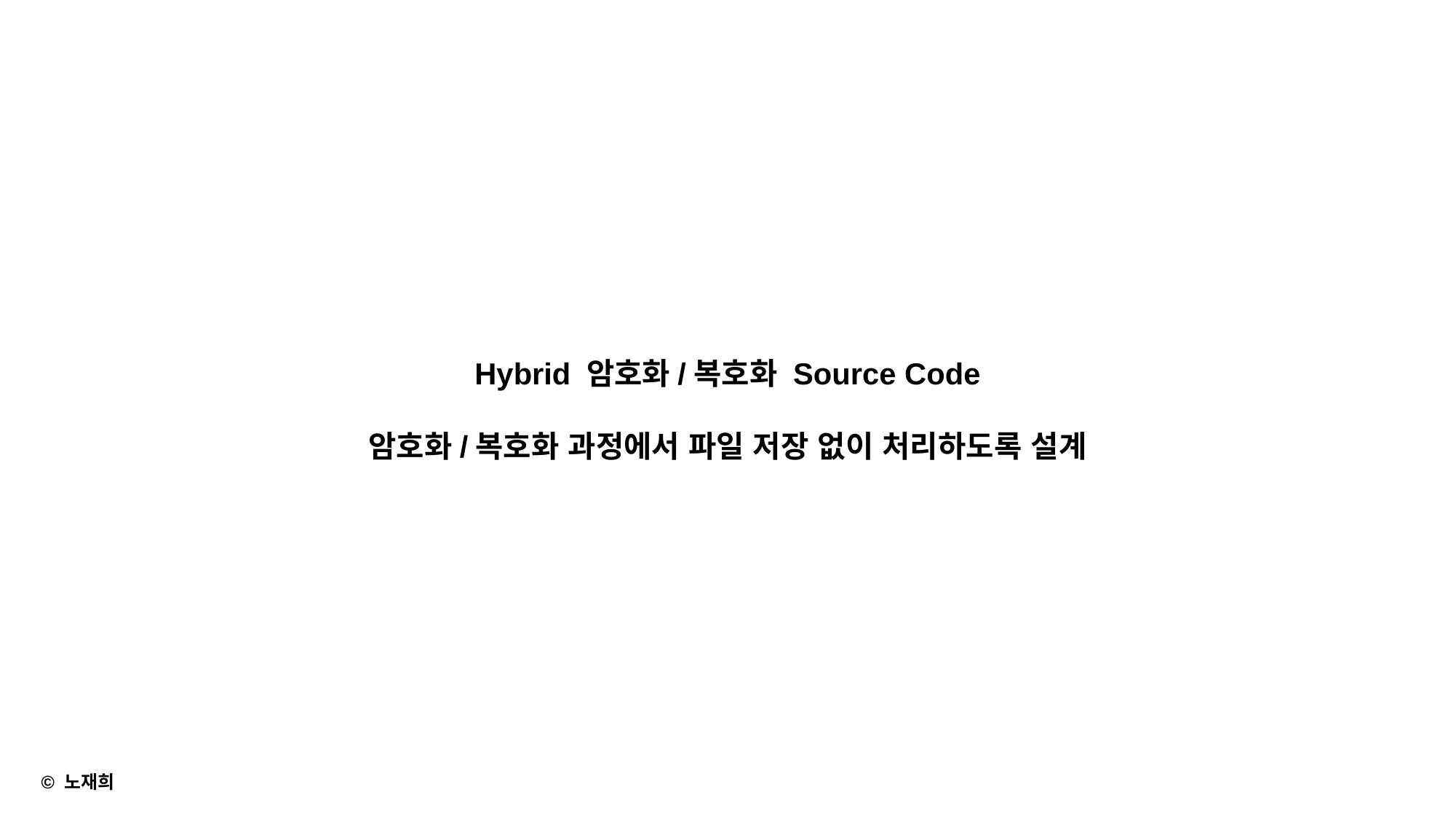

Hybrid 암호화/복호화 Source Code

암호화/복호화 과정에서 파일 저장 없이 처리하도록 설계
© 노재희